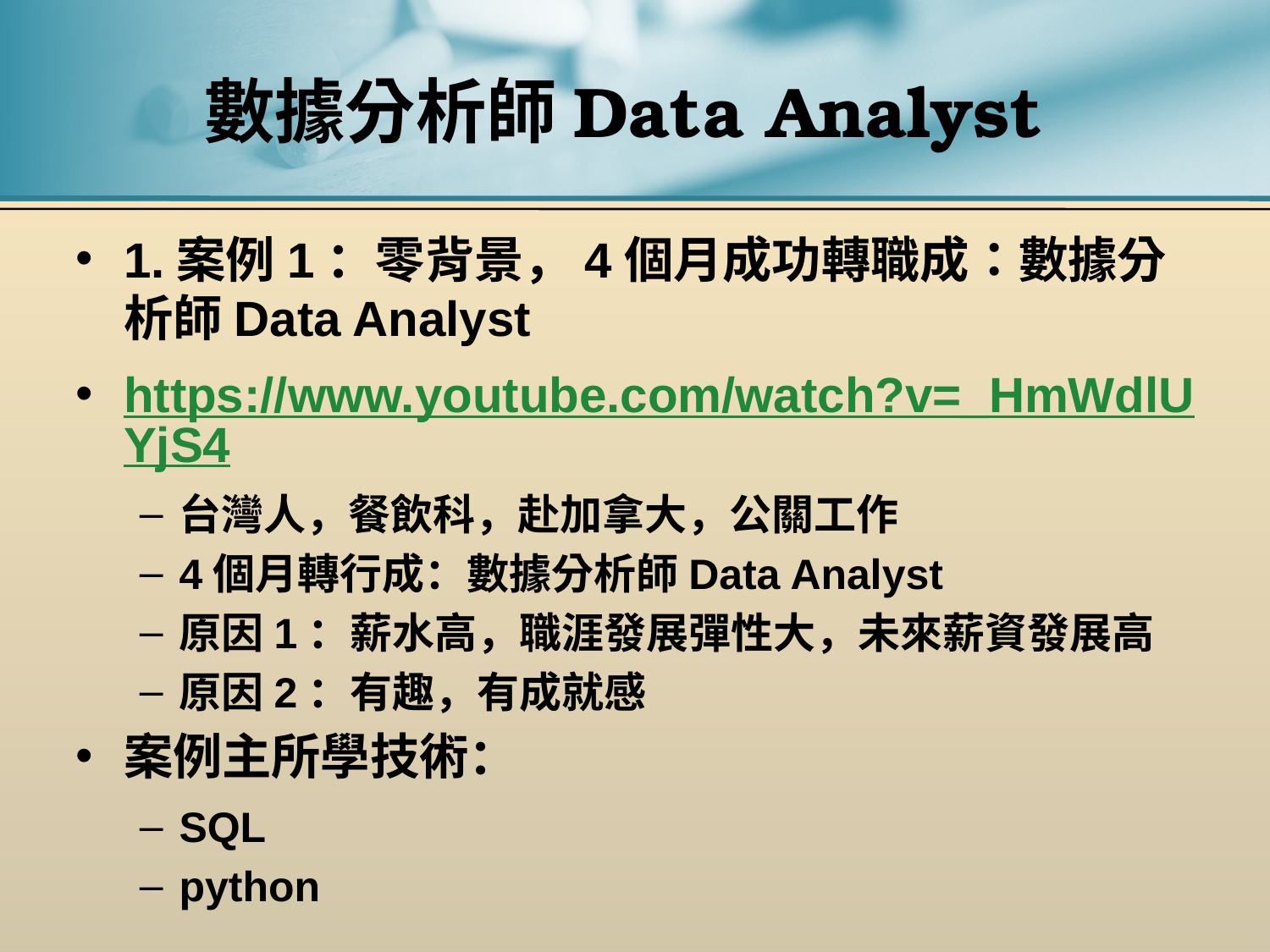

# 數據分析師Data Analyst
1.案例1：零背景，4個月成功轉職成：數據分析師Data Analyst
https://www.youtube.com/watch?v=_HmWdlUYjS4
台灣人，餐飲科，赴加拿大，公關工作
4個月轉行成：數據分析師Data Analyst
原因1：薪水高，職涯發展彈性大，未來薪資發展高
原因2：有趣，有成就感
案例主所學技術：
SQL
python